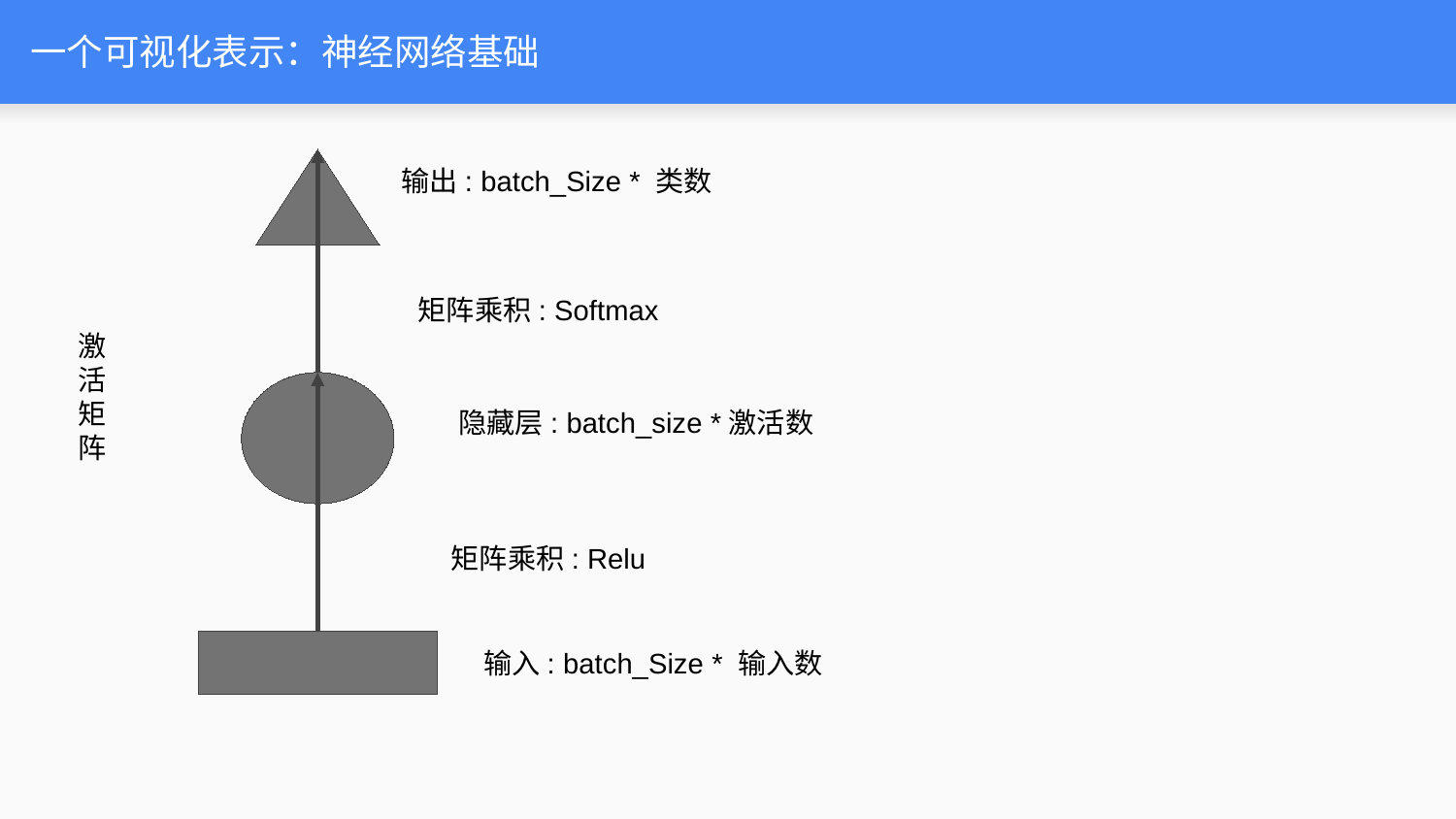

# 一个可视化表示：神经网络基础
输出: batch_Size * 类数

矩阵乘积: Softmax
激
活矩阵

隐藏层: batch_size *激活数
矩阵乘积: Relu

输入: batch_Size * 输入数